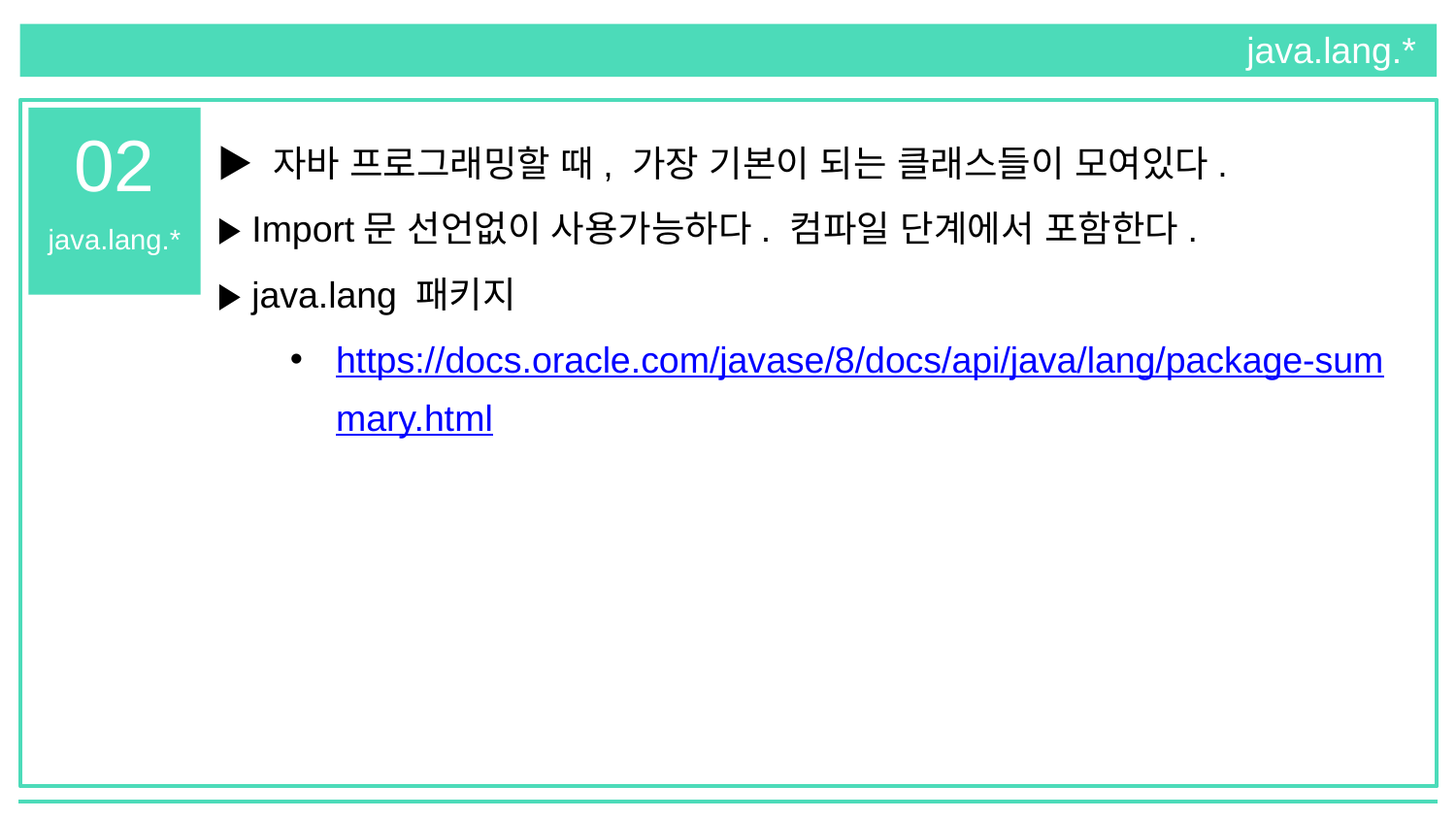

java.lang.*

02
▶ 자바 프로그래밍할 때, 가장 기본이 되는 클래스들이 모여있다.
▶ Import문 선언없이 사용가능하다. 컴파일 단계에서 포함한다.
▶ java.lang 패키지
https://docs.oracle.com/javase/8/docs/api/java/lang/package-summary.html
java.lang.*